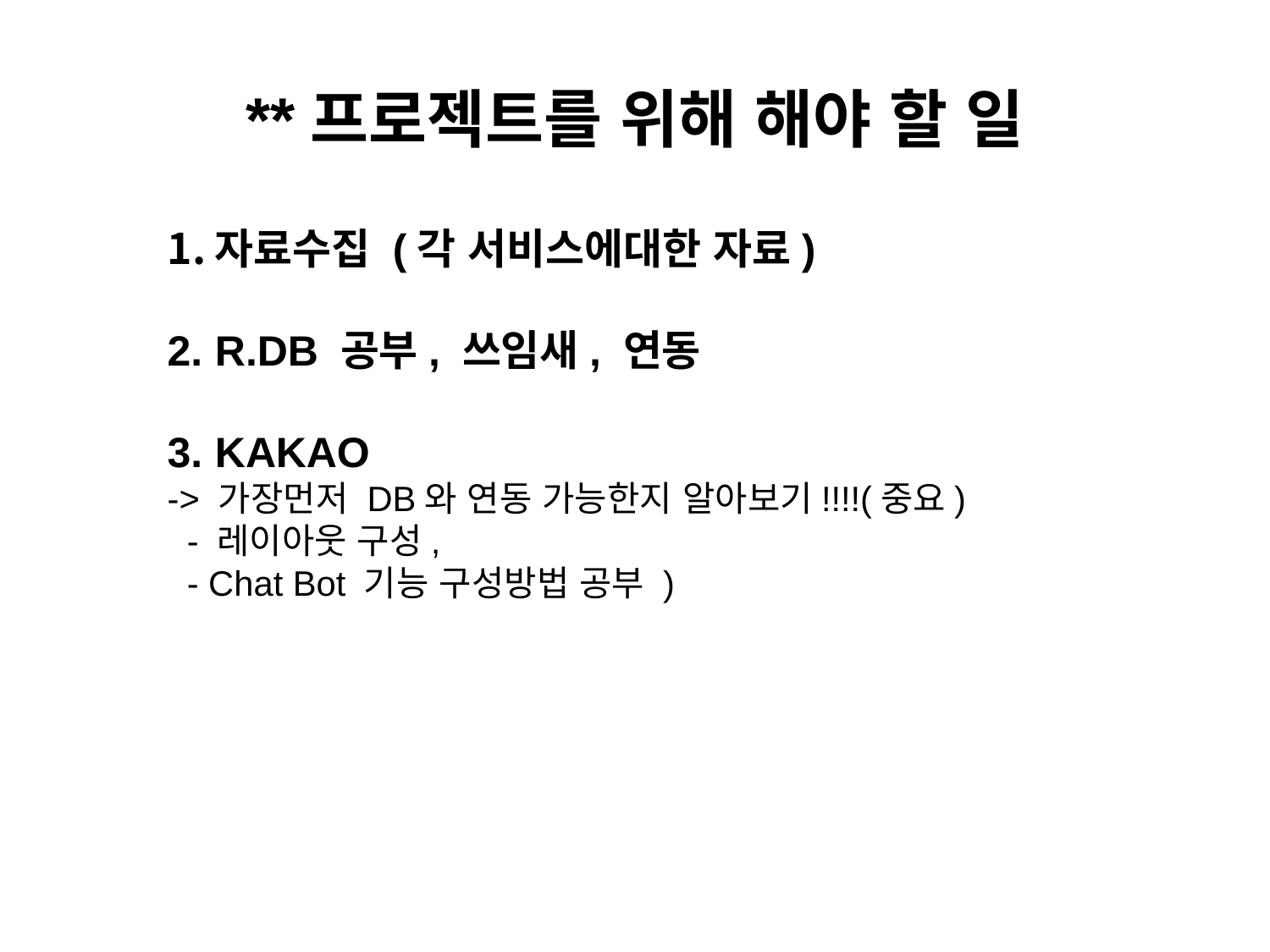

# **프로젝트를 위해 해야 할 일
자료수집 (각 서비스에대한 자료)

R.DB 공부, 쓰임새, 연동

KAKAO
-> 가장먼저 DB와 연동 가능한지 알아보기!!!!(중요)
  - 레이아웃 구성,
  - Chat Bot 기능 구성방법 공부 )